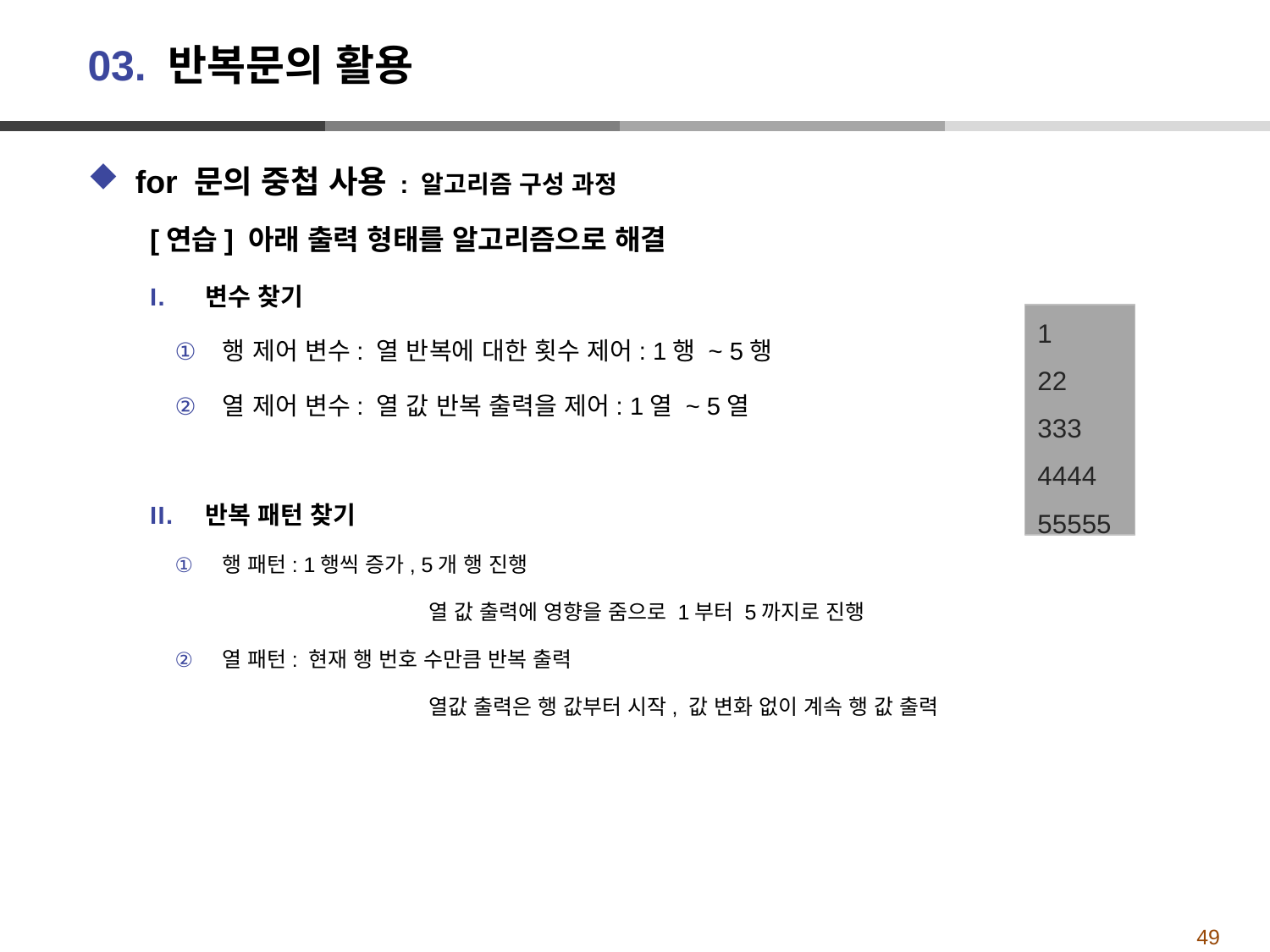

# 03. 반복문의 활용
for 문의 중첩 사용 : 알고리즘 구성 과정
[연습] 아래 출력 형태를 알고리즘으로 해결
변수 찾기
행 제어 변수: 열 반복에 대한 횟수 제어: 1행 ~ 5행
열 제어 변수: 열 값 반복 출력을 제어: 1열 ~ 5열

반복 패턴 찾기
행 패턴: 1행씩 증가, 5개 행 진행
		열 값 출력에 영향을 줌으로 1부터 5까지로 진행
열 패턴: 현재 행 번호 수만큼 반복 출력
		열값 출력은 행 값부터 시작, 값 변화 없이 계속 행 값 출력
1
22
333
4444
55555